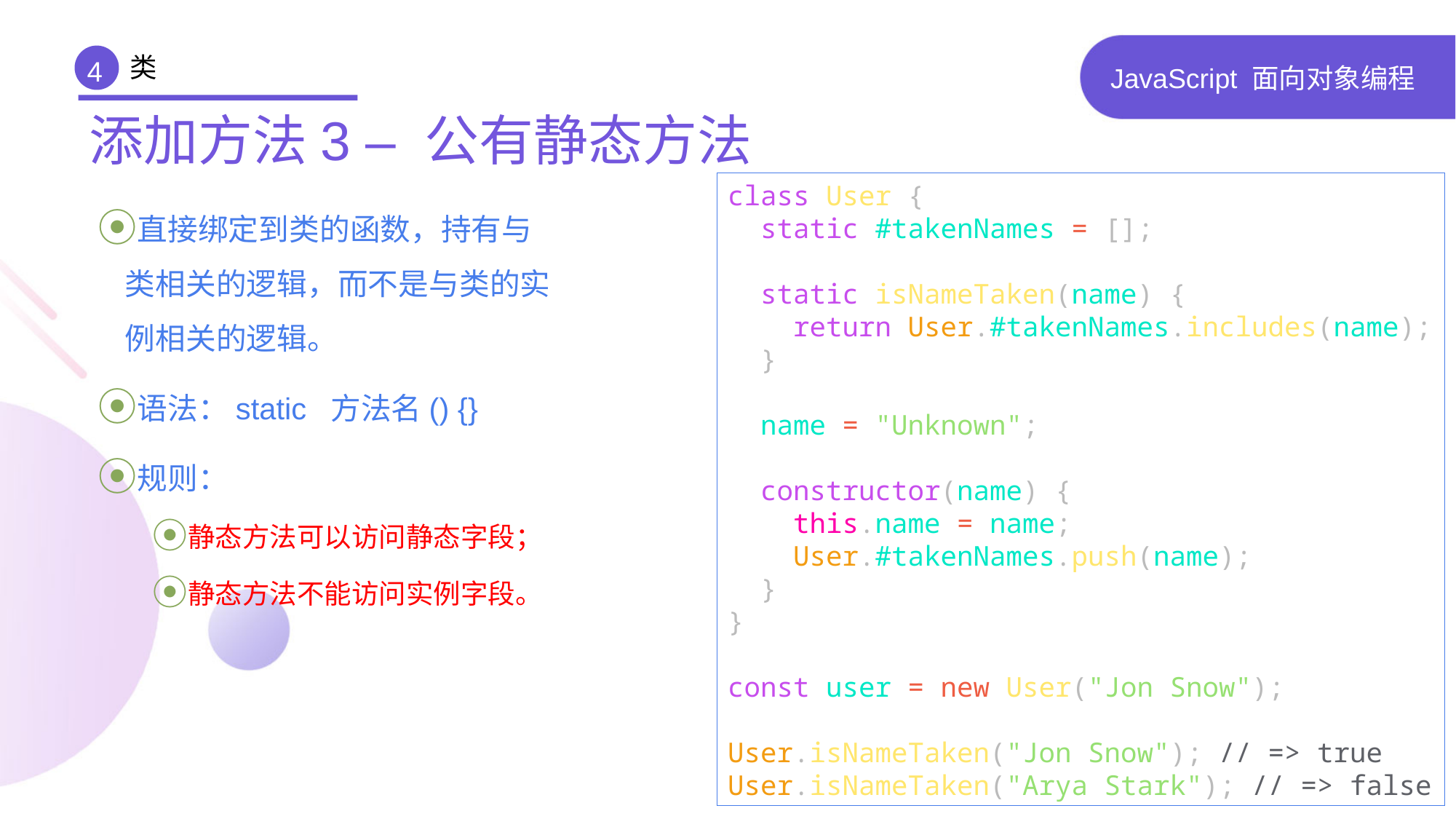

类
4
# JavaScript 面向对象编程
添加方法3 – 公有静态方法
class User {
  static #takenNames = [];
  static isNameTaken(name) {
    return User.#takenNames.includes(name);
  }
  name = "Unknown";
  constructor(name) {
    this.name = name;
    User.#takenNames.push(name);
  }
}
const user = new User("Jon Snow");
User.isNameTaken("Jon Snow"); // => true
User.isNameTaken("Arya Stark"); // => false
直接绑定到类的函数，持有与类相关的逻辑，而不是与类的实例相关的逻辑。
语法：static  方法名() {}
规则：
静态方法可以访问静态字段；
静态方法不能访问实例字段。